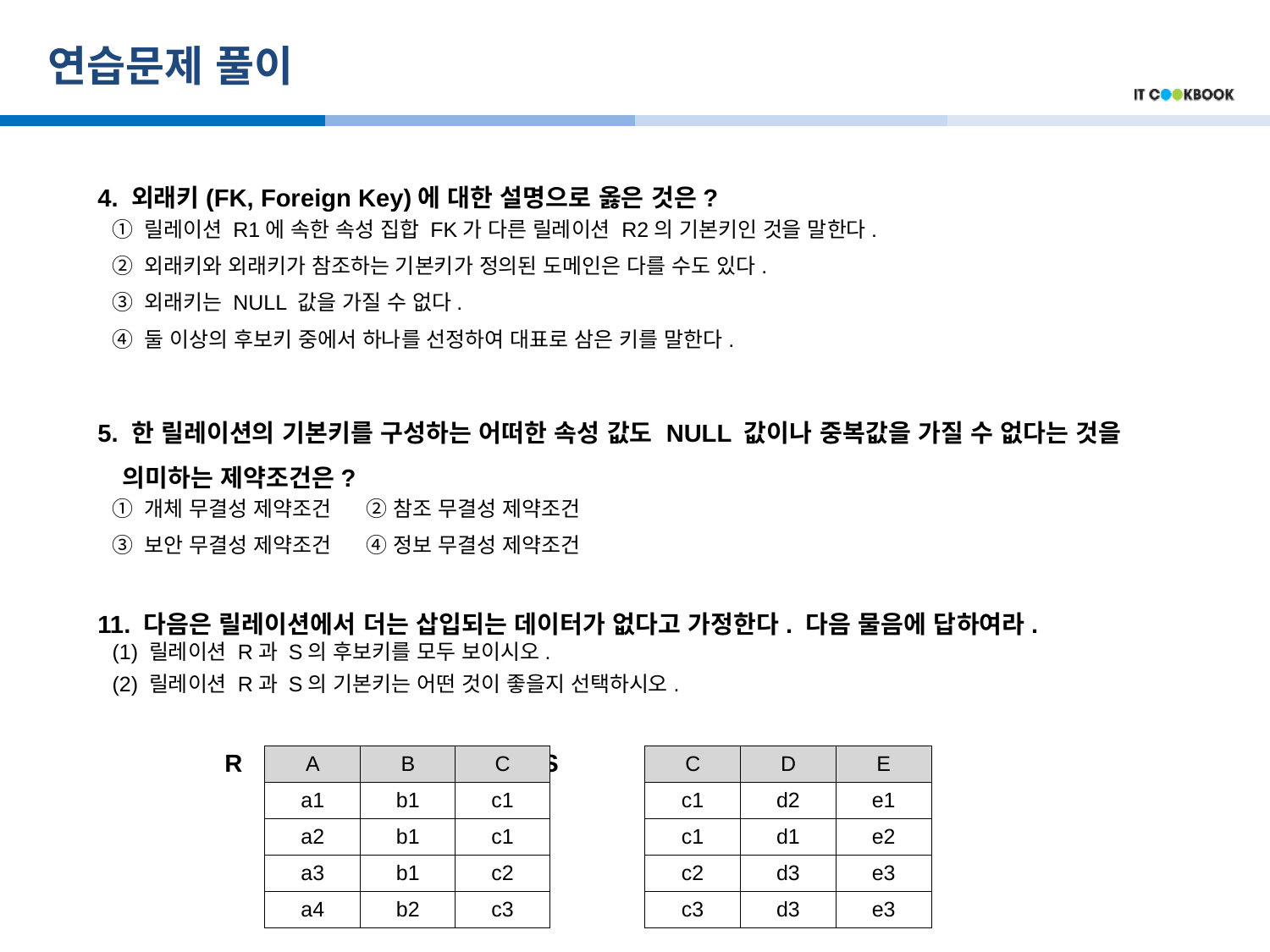

# 연습문제 풀이
4. 외래키(FK, Foreign Key)에 대한 설명으로 옳은 것은?
① 릴레이션 R1에 속한 속성 집합 FK가 다른 릴레이션 R2의 기본키인 것을 말한다.
② 외래키와 외래키가 참조하는 기본키가 정의된 도메인은 다를 수도 있다.
③ 외래키는 NULL 값을 가질 수 없다.
④ 둘 이상의 후보키 중에서 하나를 선정하여 대표로 삼은 키를 말한다.

5. 한 릴레이션의 기본키를 구성하는 어떠한 속성 값도 NULL 값이나 중복값을 가질 수 없다는 것을 의미하는 제약조건은?
① 개체 무결성 제약조건 	② 참조 무결성 제약조건
③ 보안 무결성 제약조건 	④ 정보 무결성 제약조건

11. 다음은 릴레이션에서 더는 삽입되는 데이터가 없다고 가정한다. 다음 물음에 답하여라.
(1) 릴레이션 R과 S의 후보키를 모두 보이시오.
(2) 릴레이션 R과 S의 기본키는 어떤 것이 좋을지 선택하시오.

	R                                           S
| A | B | C |
| --- | --- | --- |
| a1 | b1 | c1 |
| a2 | b1 | c1 |
| a3 | b1 | c2 |
| a4 | b2 | c3 |
| C | D | E |
| --- | --- | --- |
| c1 | d2 | e1 |
| c1 | d1 | e2 |
| c2 | d3 | e3 |
| c3 | d3 | e3 |